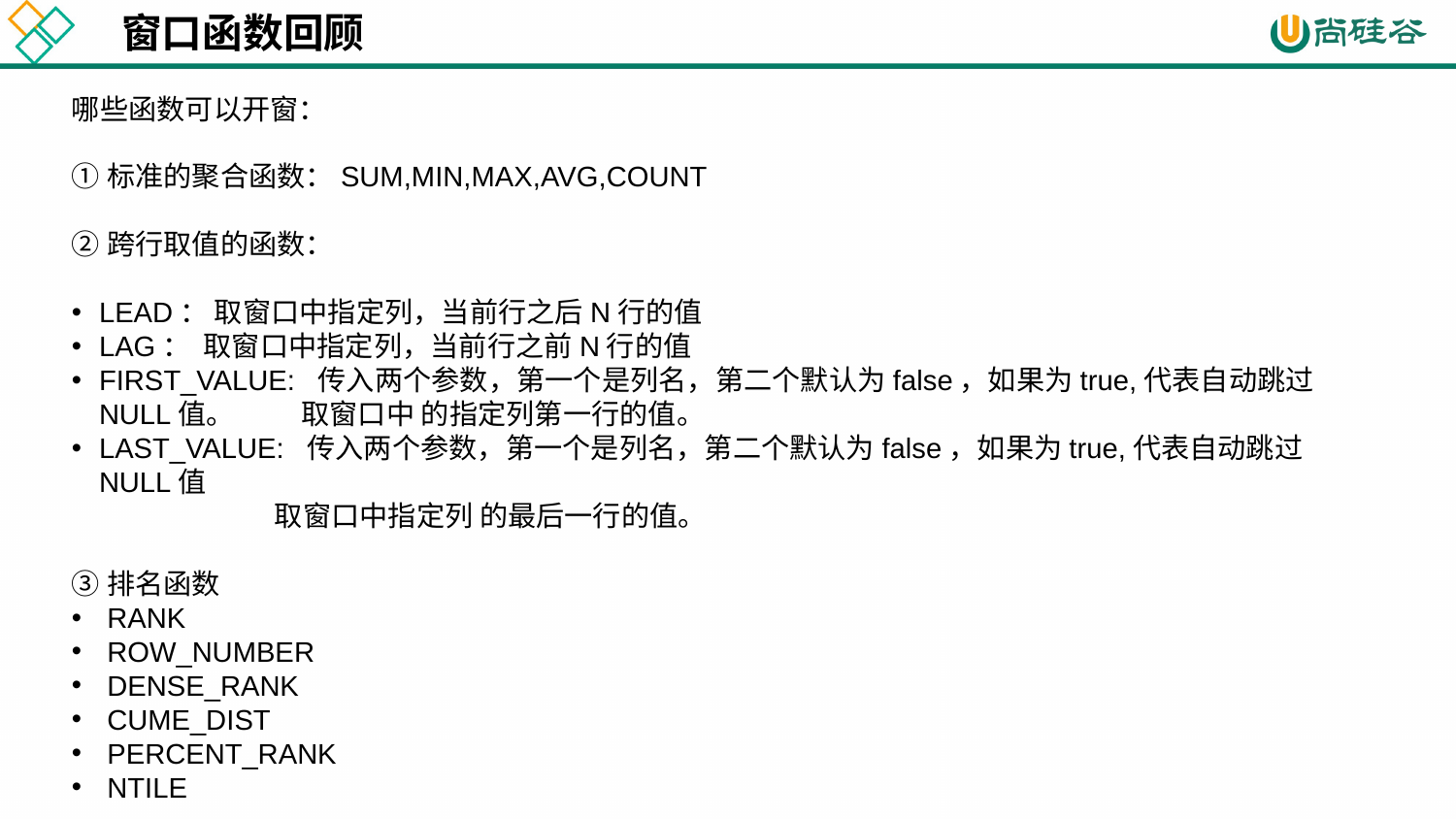

窗口函数回顾
哪些函数可以开窗：

①标准的聚合函数：SUM,MIN,MAX,AVG,COUNT

​②跨行取值的函数：

LEAD： 取窗口中指定列，当前行之后N行的值
​LAG：  取窗口中指定列，当前行之前N行的值
​FIRST_VALUE:  传入两个参数，第一个是列名，第二个默认为false，如果为true,代表自动跳过NULL值。	         取窗口中 的指定列第一行的值。
​LAST_VALUE:  传入两个参数，第一个是列名，第二个默认为false，如果为true,代表自动跳过NULL值
	        取窗口中指定列 的最后一行的值。

​③排名函数
 RANK
 ROW_NUMBER
 DENSE_RANK
 CUME_DIST
 PERCENT_RANK
 NTILE